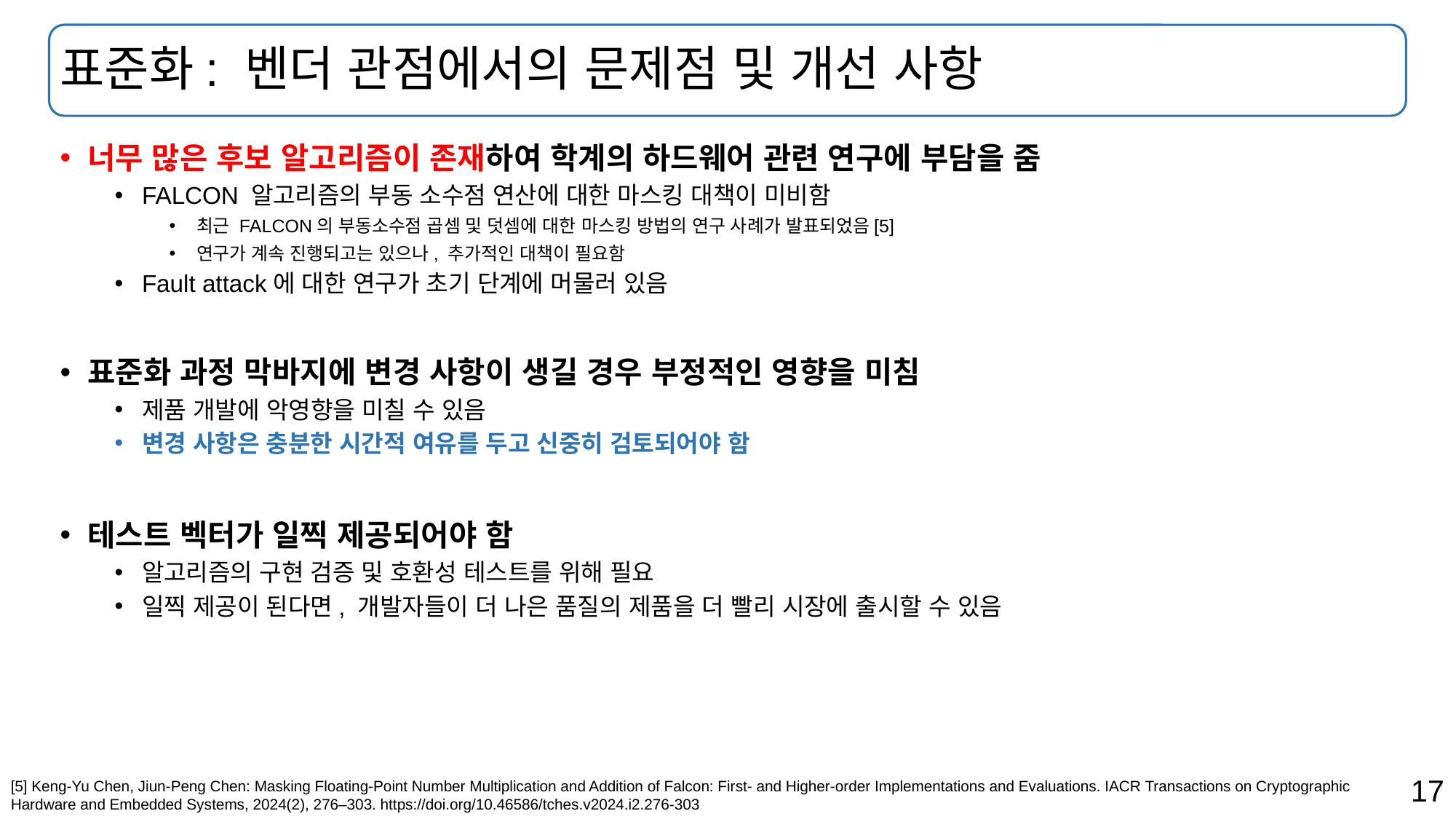

# 표준화: 벤더 관점에서의 문제점 및 개선 사항
너무 많은 후보 알고리즘이 존재하여 학계의 하드웨어 관련 연구에 부담을 줌
FALCON 알고리즘의 부동 소수점 연산에 대한 마스킹 대책이 미비함
최근 FALCON의 부동소수점 곱셈 및 덧셈에 대한 마스킹 방법의 연구 사례가 발표되었음[5]
연구가 계속 진행되고는 있으나, 추가적인 대책이 필요함
Fault attack에 대한 연구가 초기 단계에 머물러 있음

표준화 과정 막바지에 변경 사항이 생길 경우 부정적인 영향을 미침
제품 개발에 악영향을 미칠 수 있음
변경 사항은 충분한 시간적 여유를 두고 신중히 검토되어야 함

테스트 벡터가 일찍 제공되어야 함
알고리즘의 구현 검증 및 호환성 테스트를 위해 필요
일찍 제공이 된다면, 개발자들이 더 나은 품질의 제품을 더 빨리 시장에 출시할 수 있음

[5] Keng-Yu Chen, Jiun-Peng Chen: Masking Floating-Point Number Multiplication and Addition of Falcon: First- and Higher-order Implementations and Evaluations. IACR Transactions on Cryptographic Hardware and Embedded Systems, 2024(2), 276–303. https://doi.org/10.46586/tches.v2024.i2.276-303